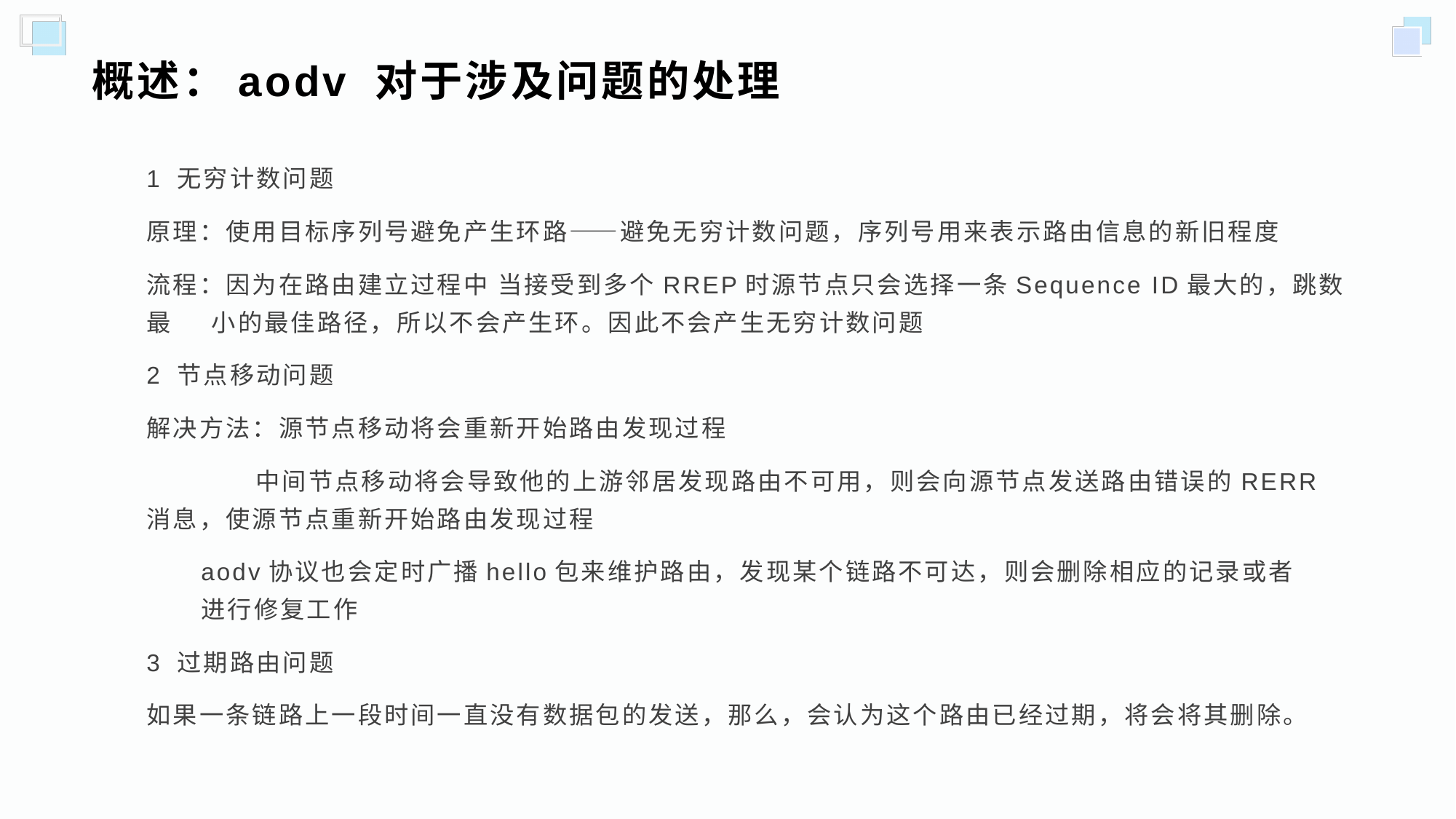

# 概述：aodv 对于涉及问题的处理
1 无穷计数问题
原理：使用目标序列号避免产生环路——避免无穷计数问题，序列号用来表示路由信息的新旧程度
流程：因为在路由建立过程中 当接受到多个RREP时源节点只会选择一条Sequence ID最大的，跳数最     小的最佳路径，所以不会产生环。因此不会产生无穷计数问题
2 节点移动问题
解决方法：源节点移动将会重新开始路由发现过程
	中间节点移动将会导致他的上游邻居发现路由不可用，则会向源节点发送路由错误的RERR	消息，使源节点重新开始路由发现过程
	aodv协议也会定时广播hello包来维护路由，发现某个链路不可达，则会删除相应的记录或者            	进行修复工作
3 过期路由问题
如果一条链路上一段时间一直没有数据包的发送，那么，会认为这个路由已经过期，将会将其删除。